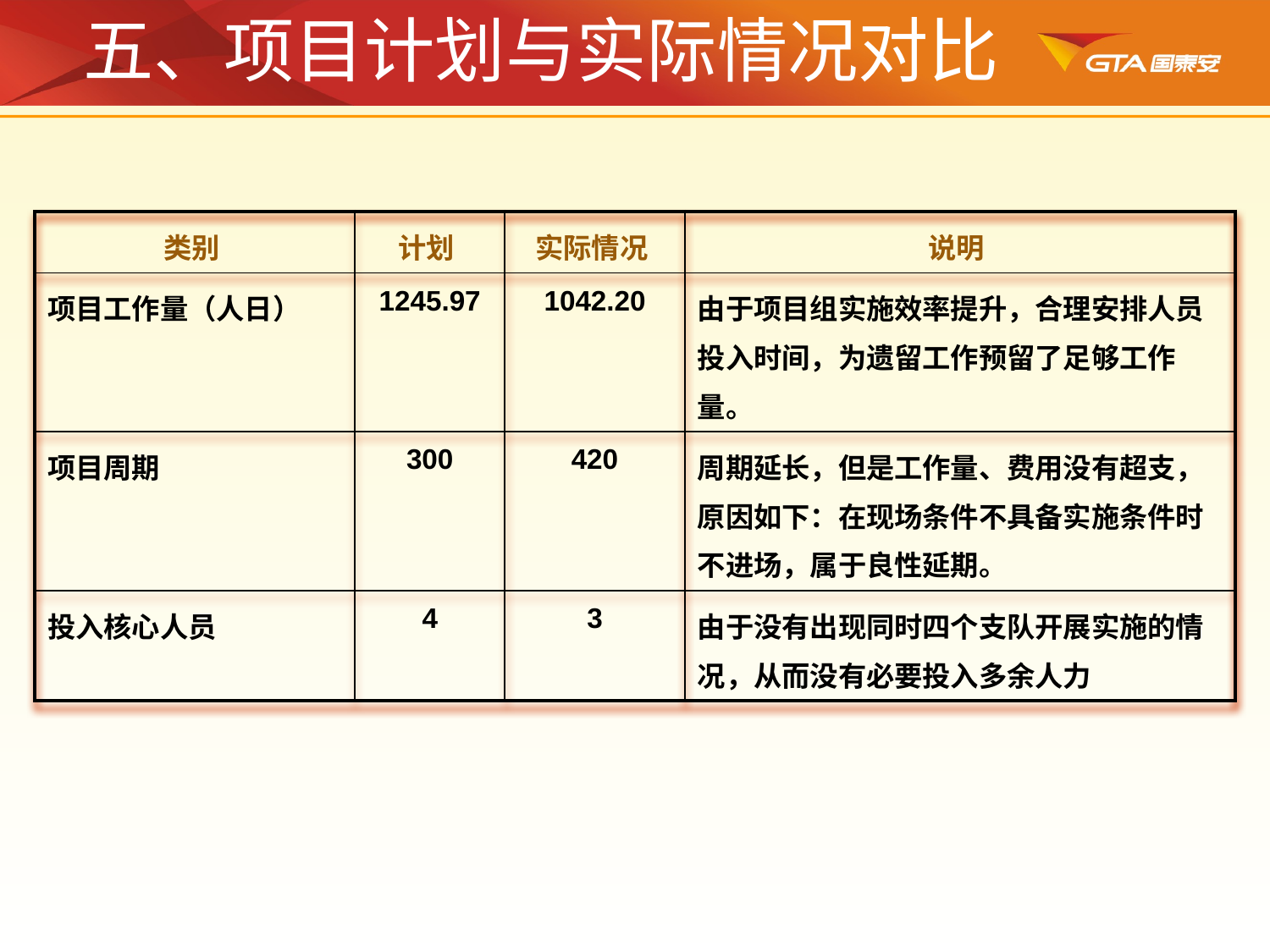

五、项目计划与实际情况对比
| 类别 | 计划 | 实际情况 | 说明 |
| --- | --- | --- | --- |
| 项目工作量（人日） | 1245.97 | 1042.20 | 由于项目组实施效率提升，合理安排人员投入时间，为遗留工作预留了足够工作量。 |
| 项目周期 | 300 | 420 | 周期延长，但是工作量、费用没有超支，原因如下：在现场条件不具备实施条件时不进场，属于良性延期。 |
| 投入核心人员 | 4 | 3 | 由于没有出现同时四个支队开展实施的情况，从而没有必要投入多余人力 |